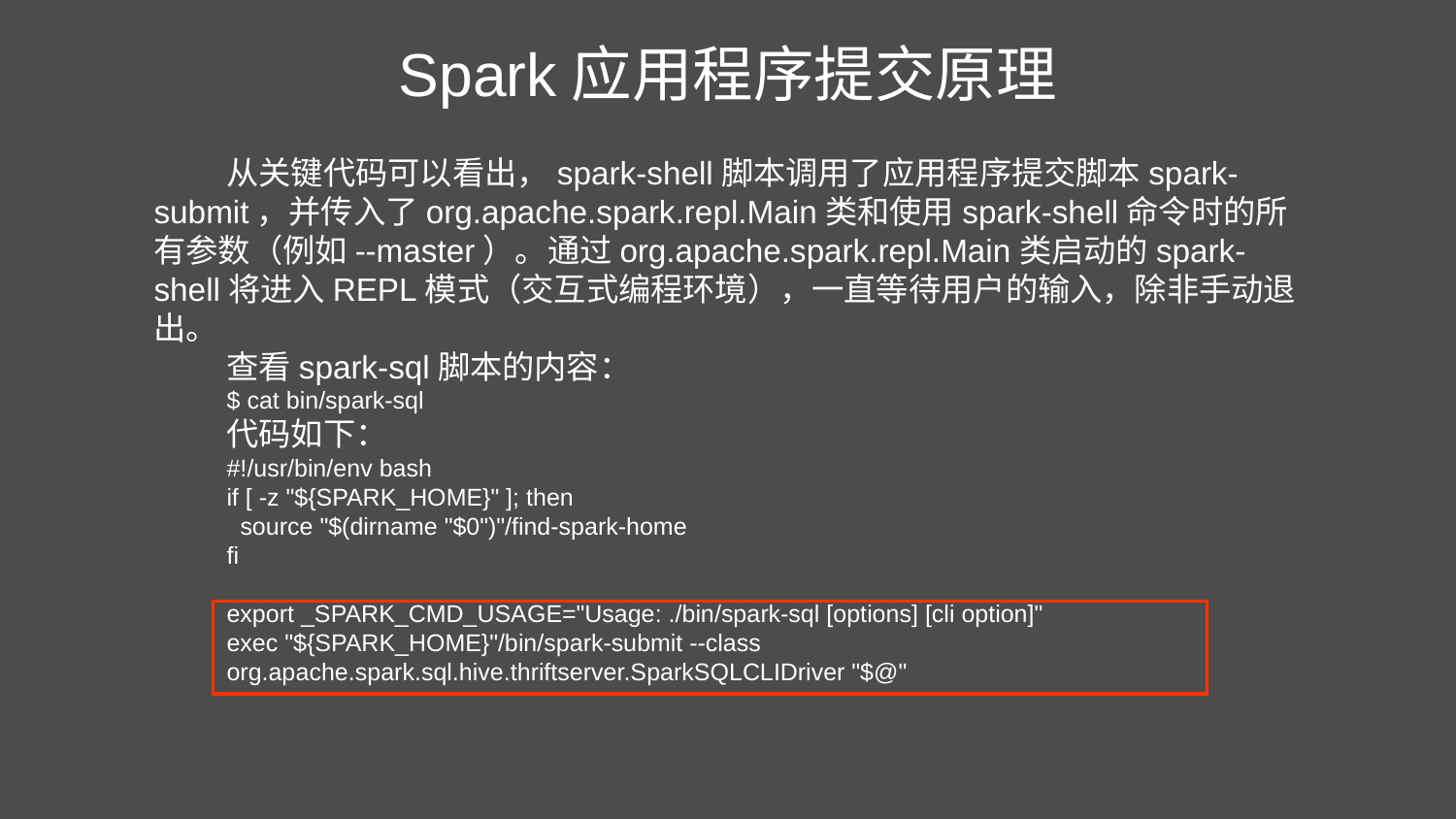

Spark应用程序提交原理

从关键代码可以看出，spark-shell脚本调用了应用程序提交脚本spark-submit，并传入了org.apache.spark.repl.Main类和使用spark-shell命令时的所有参数（例如--master）。通过org.apache.spark.repl.Main类启动的spark-shell将进入REPL模式（交互式编程环境），一直等待用户的输入，除非手动退出。
查看spark-sql脚本的内容：
$ cat bin/spark-sql
代码如下：
#!/usr/bin/env bash
if [ -z "${SPARK_HOME}" ]; then
  source "$(dirname "$0")"/find-spark-home
fi

export _SPARK_CMD_USAGE="Usage: ./bin/spark-sql [options] [cli option]"
exec "${SPARK_HOME}"/bin/spark-submit --class
org.apache.spark.sql.hive.thriftserver.SparkSQLCLIDriver "$@"